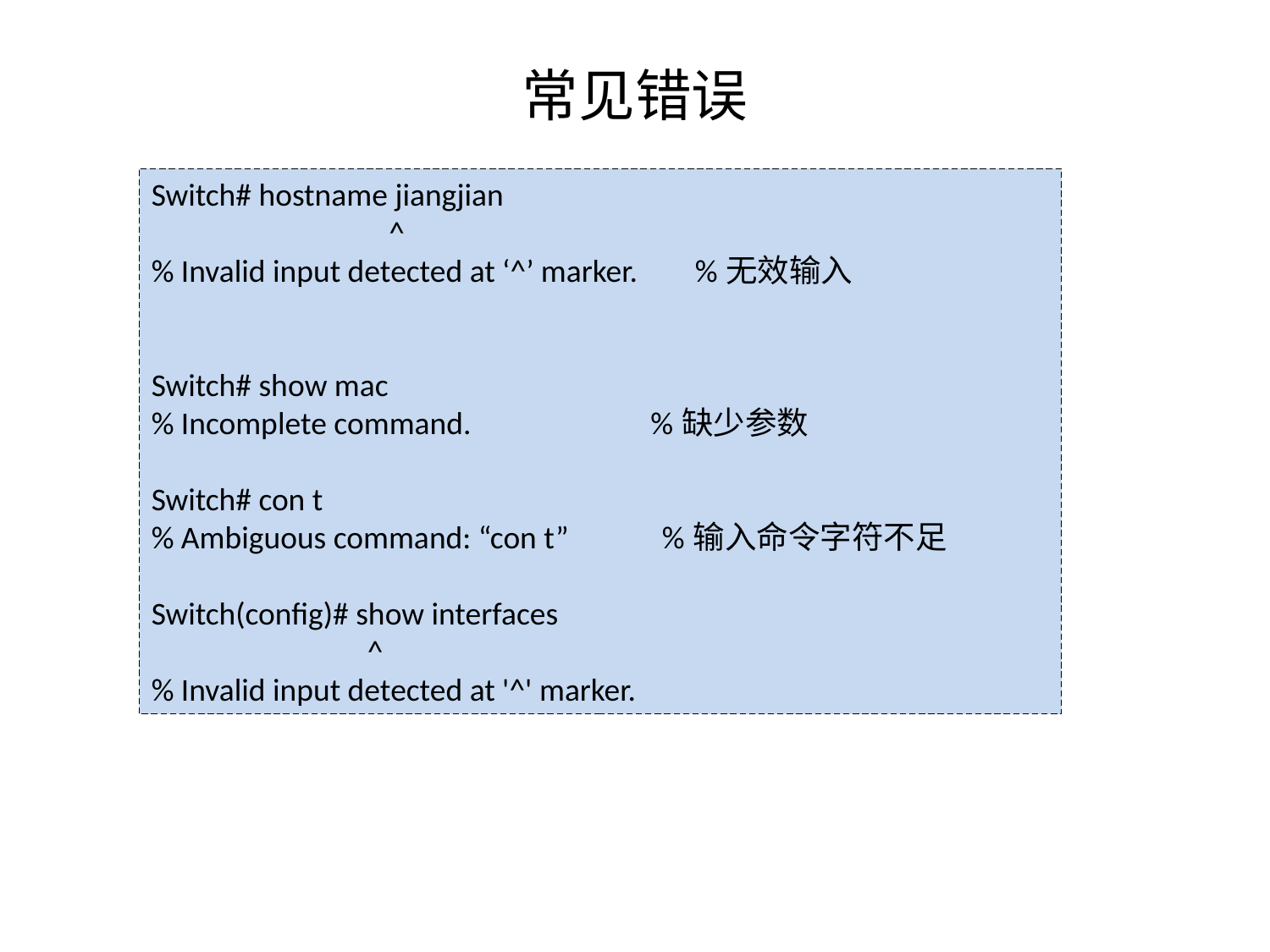

# 常见错误
Switch# hostname jiangjian
                                 ^
% Invalid input detected at ‘^’ marker.        %无效输入

Switch# show mac
% Incomplete command.                         %缺少参数

Switch# con t
% Ambiguous command: “con t”             %输入命令字符不足

Switch(config)# show interfaces
                              ^
% Invalid input detected at '^' marker.